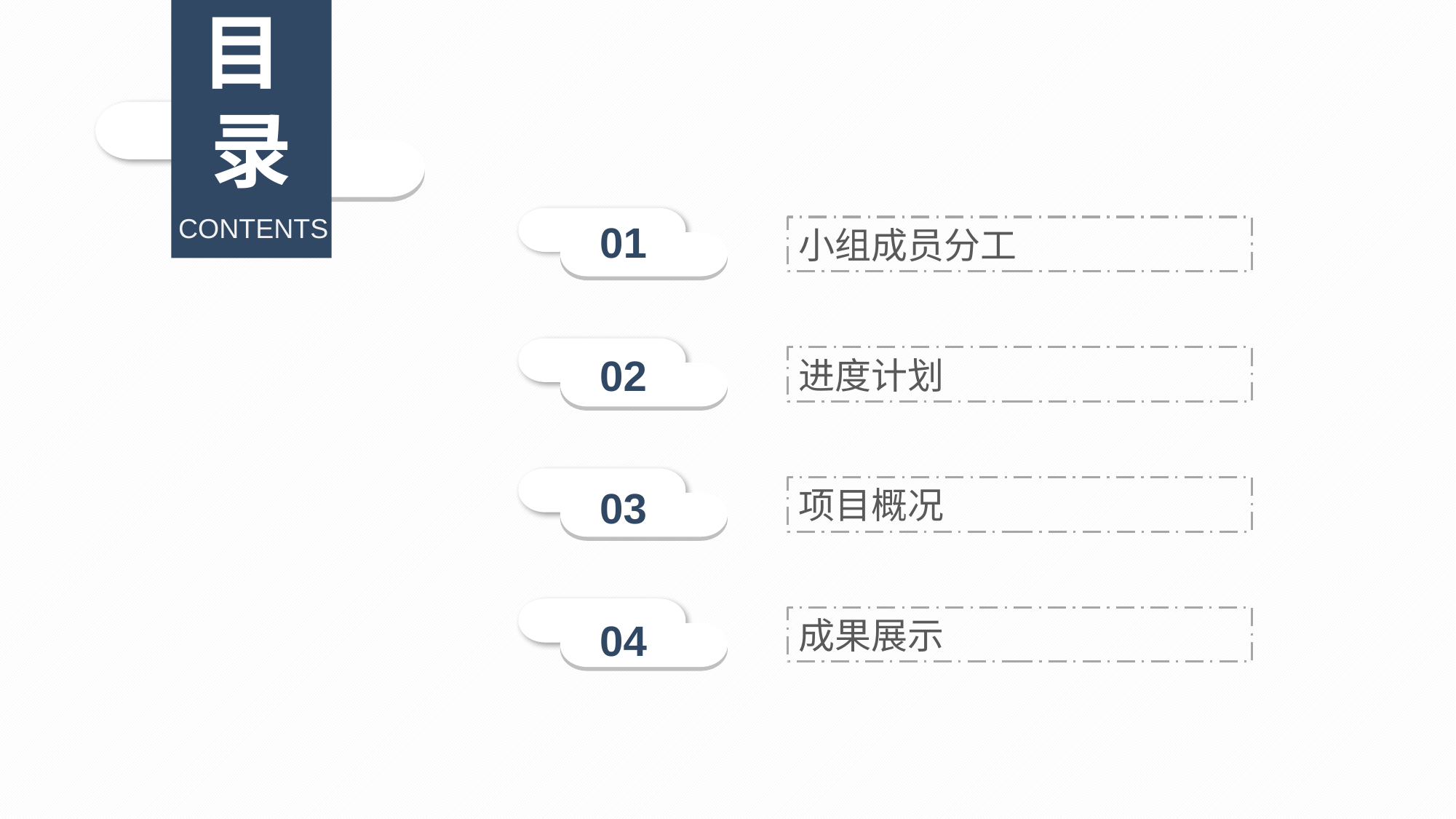

目
录

01
CONTENTS
小组成员分工

02
进度计划

03
项目概况

04
成果展示